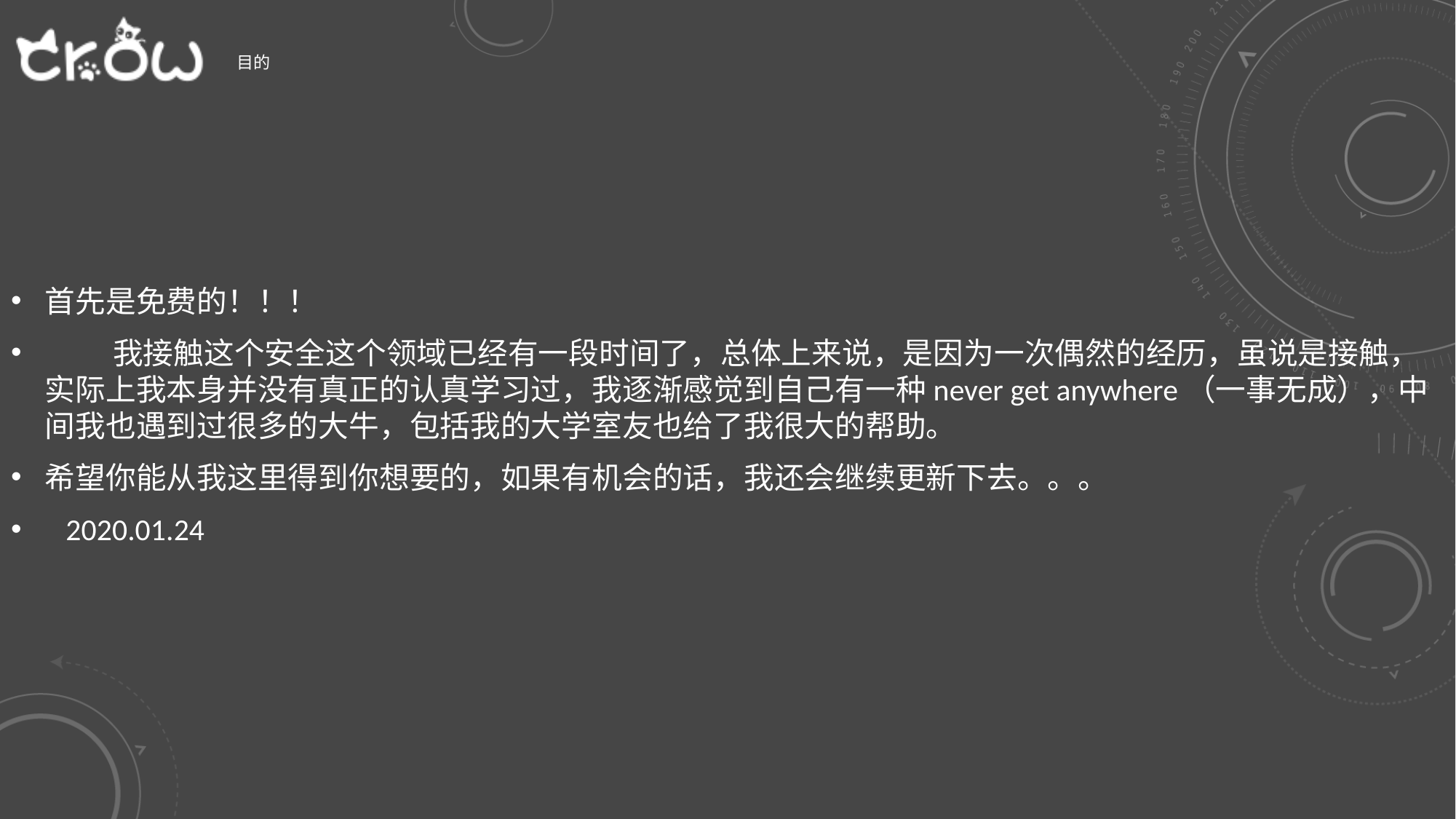

# 目的
首先是免费的！！！
         我接触这个安全这个领域已经有一段时间了，总体上来说，是因为一次偶然的经历，虽说是接触，实际上我本身并没有真正的认真学习过，我逐渐感觉到自己有一种never get anywhere（一事无成），中间我也遇到过很多的大牛，包括我的大学室友也给了我很大的帮助。
希望你能从我这里得到你想要的，如果有机会的话，我还会继续更新下去。。。
   2020.01.24